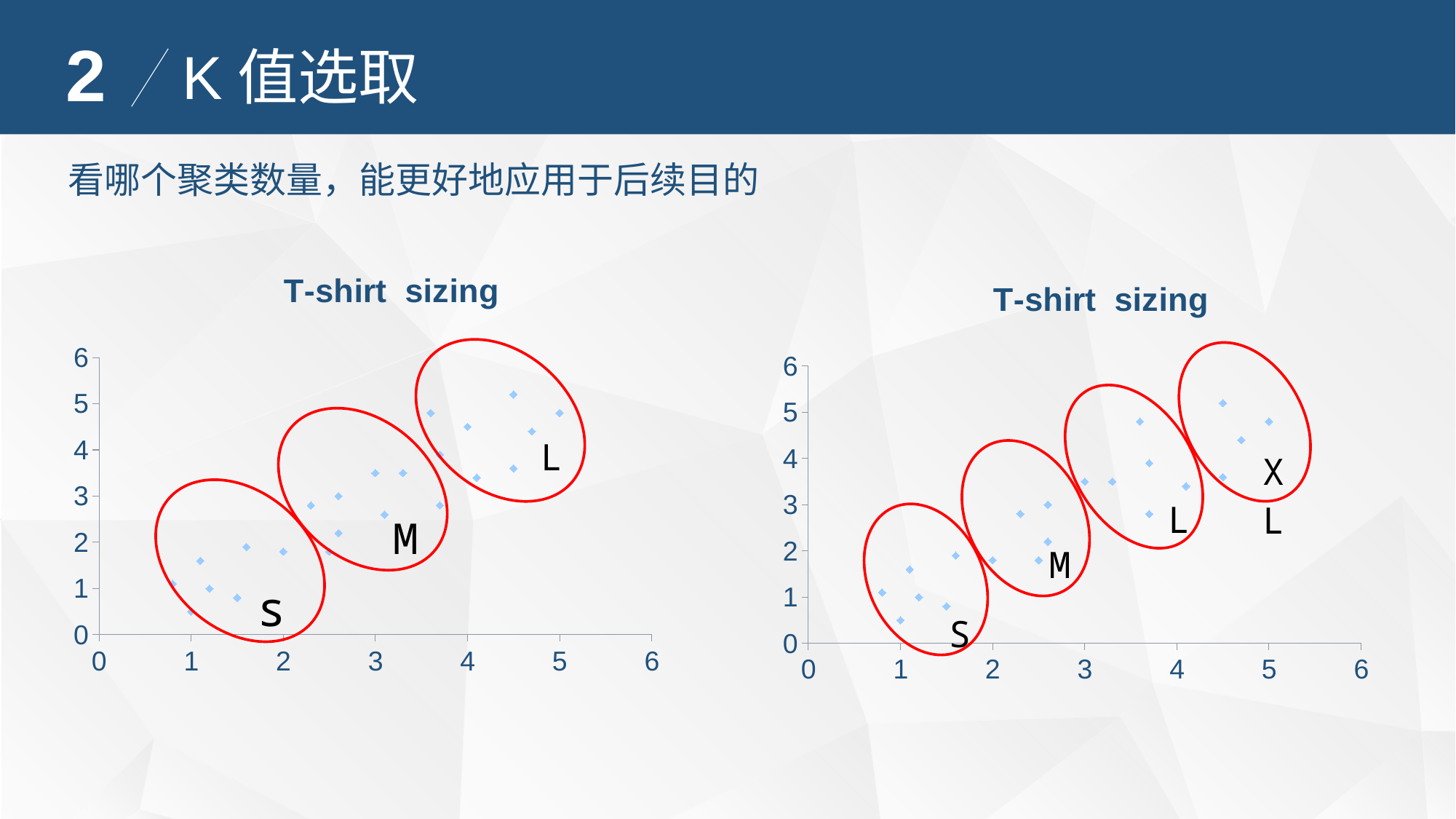

2
K值选取
看哪个聚类数量，能更好地应用于后续目的

### Chart: T-shirt  sizing

| Category | Y 值 |
|---|---|

### Chart: T-shirt  sizing

| Category | Y 值 |
|---|---|